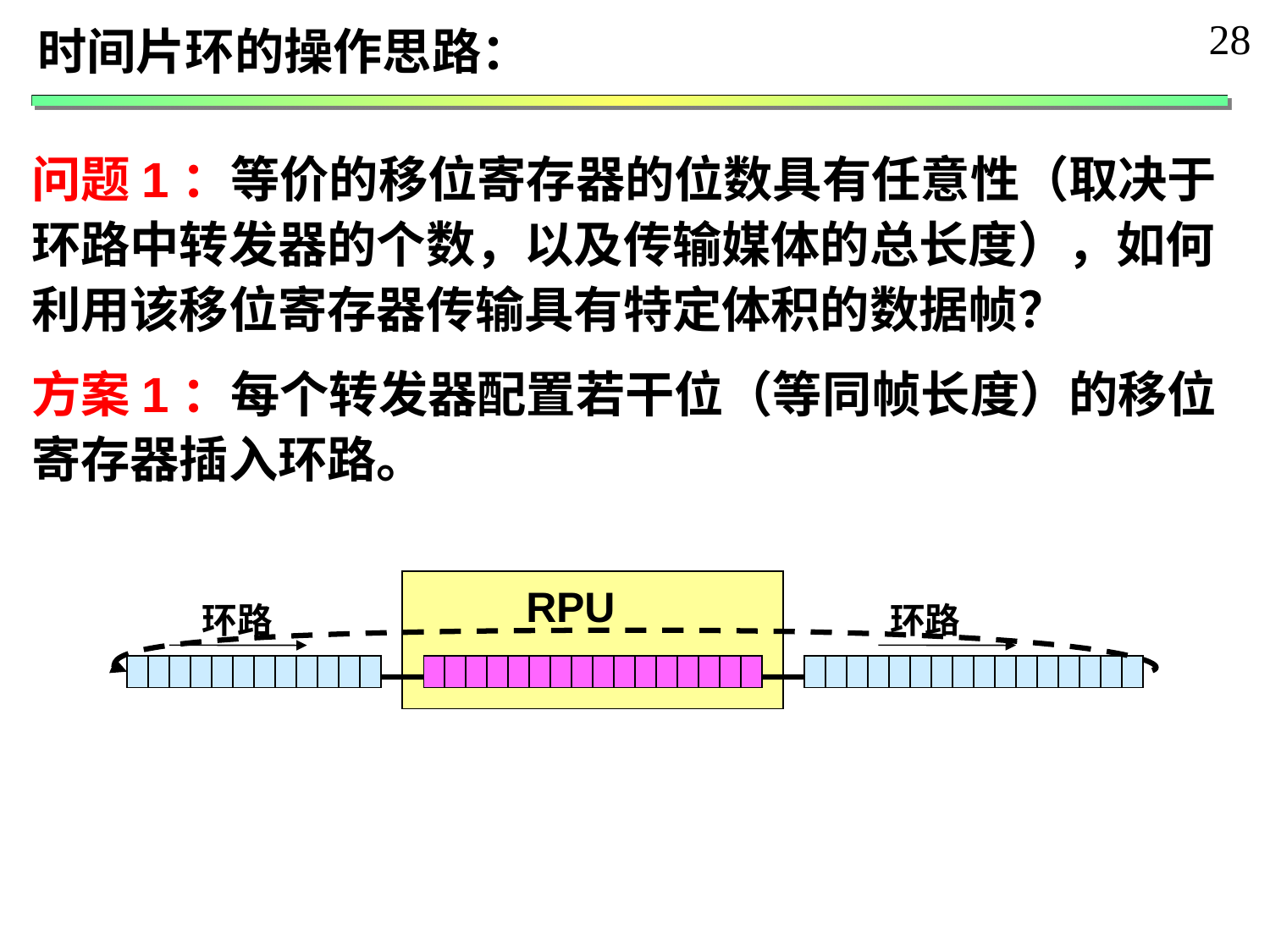

28
时间片环的操作思路：

问题1：等价的移位寄存器的位数具有任意性（取决于环路中转发器的个数，以及传输媒体的总长度），如何利用该移位寄存器传输具有特定体积的数据帧？
方案1：每个转发器配置若干位（等同帧长度）的移位寄存器插入环路。

RPU
环路
环路